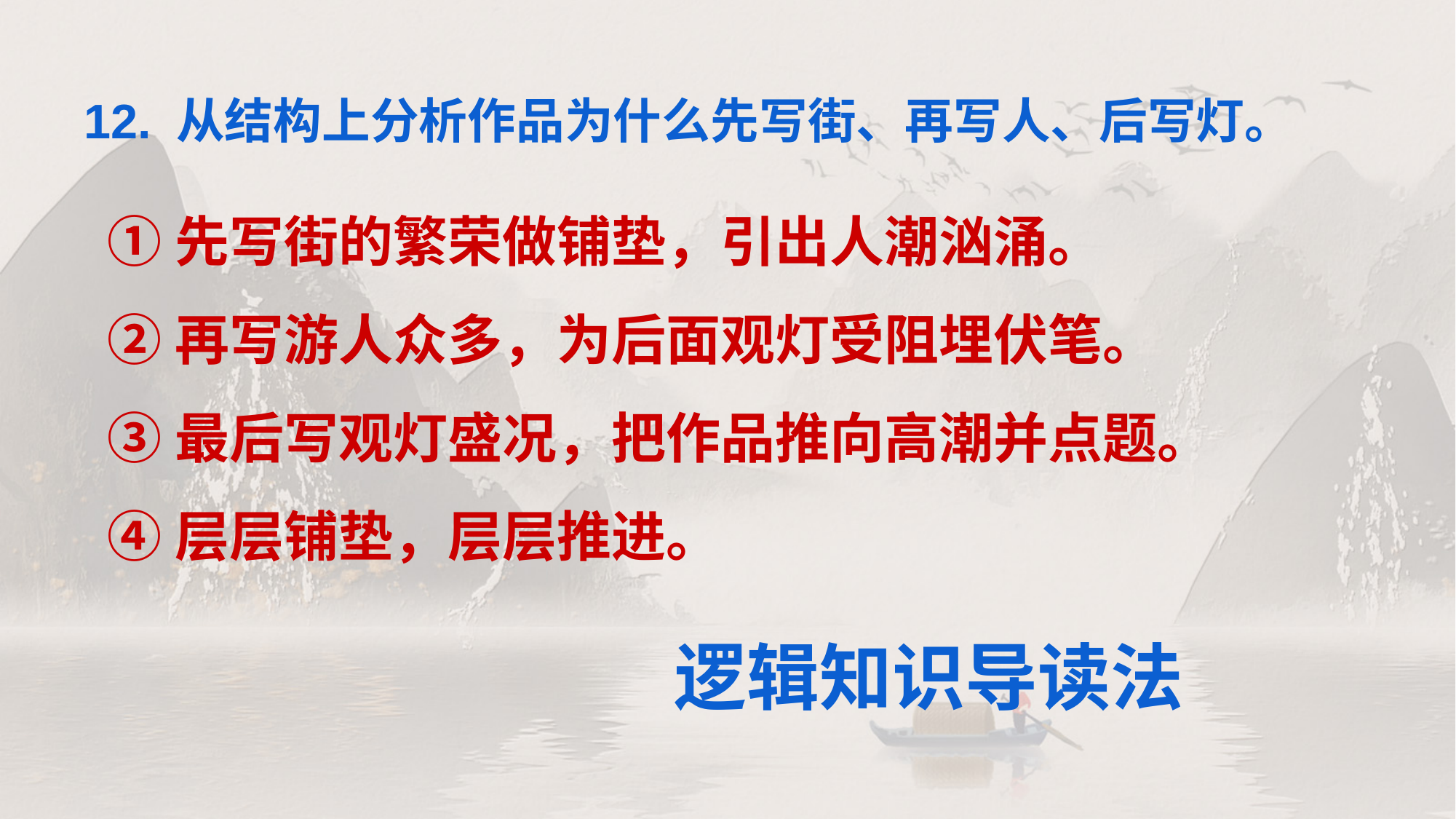

12. 从结构上分析作品为什么先写街、再写人、后写灯。

①先写街的繁荣做铺垫，引出人潮汹涌。
②再写游人众多，为后面观灯受阻埋伏笔。
③最后写观灯盛况，把作品推向高潮并点题。
④层层铺垫，层层推进。

逻辑知识导读法